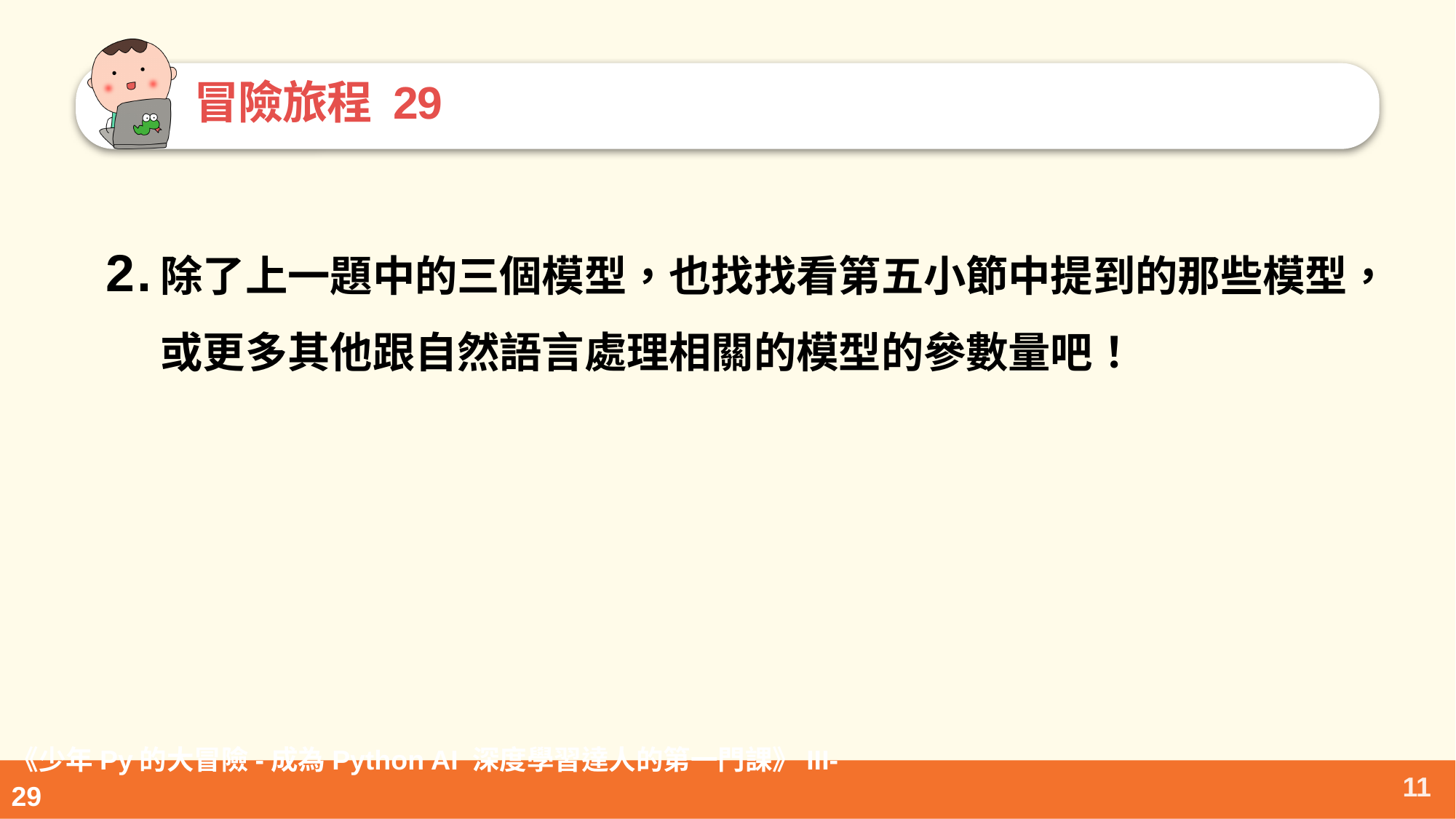

冒險旅程 29
除了上一題中的三個模型，也找找看第五小節中提到的那些模型，或更多其他跟自然語言處理相關的模型的參數量吧！
11